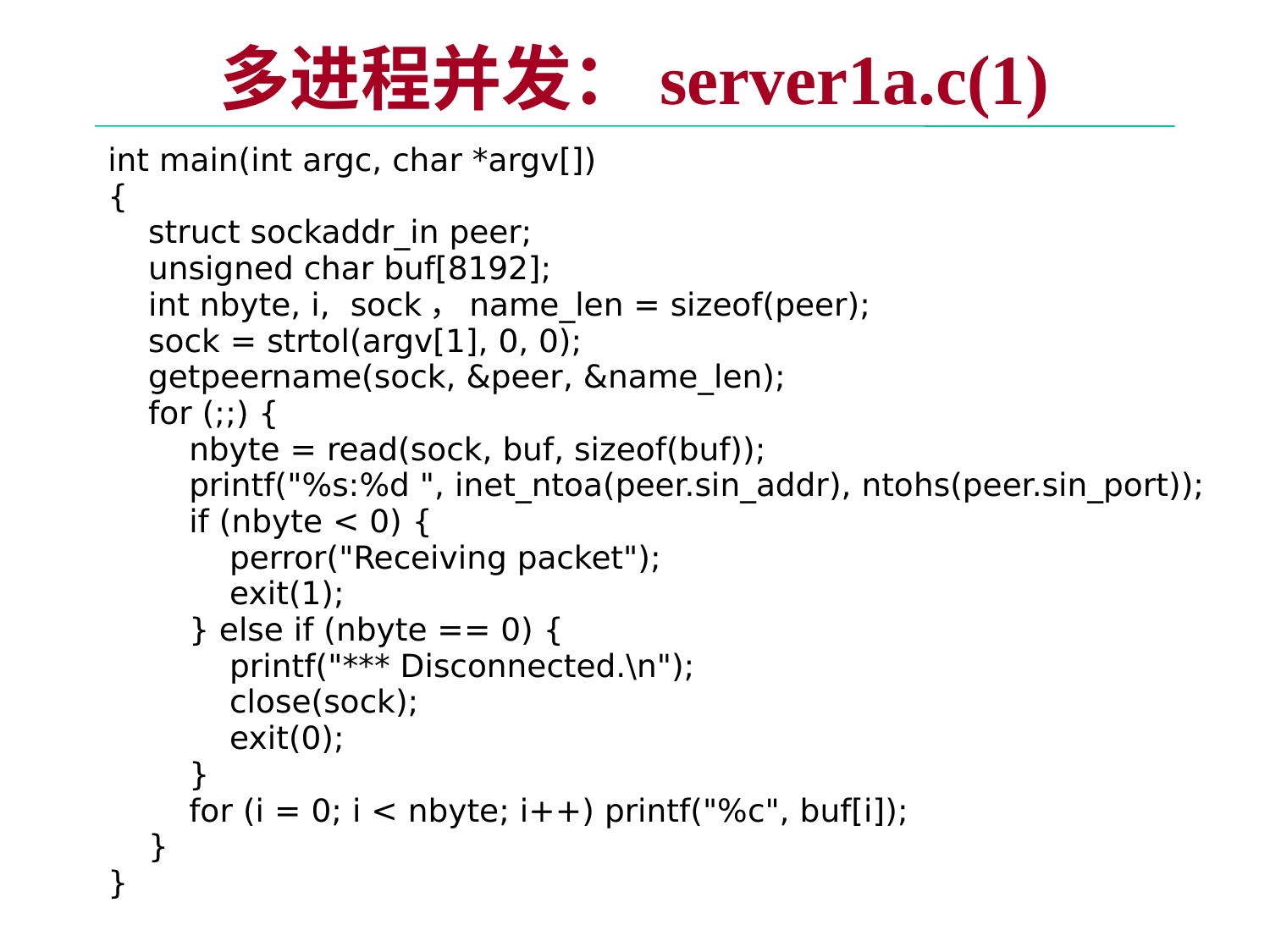

# 多进程并发：server1a.c(1)
int main(int argc, char *argv[])
{
    struct sockaddr_in peer;
    unsigned char buf[8192];
    int nbyte, i,  sock，name_len = sizeof(peer);
    sock = strtol(argv[1], 0, 0);
    getpeername(sock, &peer, &name_len);
    for (;;) {
        nbyte = read(sock, buf, sizeof(buf));
        printf("%s:%d ", inet_ntoa(peer.sin_addr), ntohs(peer.sin_port));
        if (nbyte < 0) {
            perror("Receiving packet");
            exit(1);
        } else if (nbyte == 0) {
            printf("*** Disconnected.\n");
            close(sock);
            exit(0);
        }
        for (i = 0; i < nbyte; i++) printf("%c", buf[i]);
    }
}